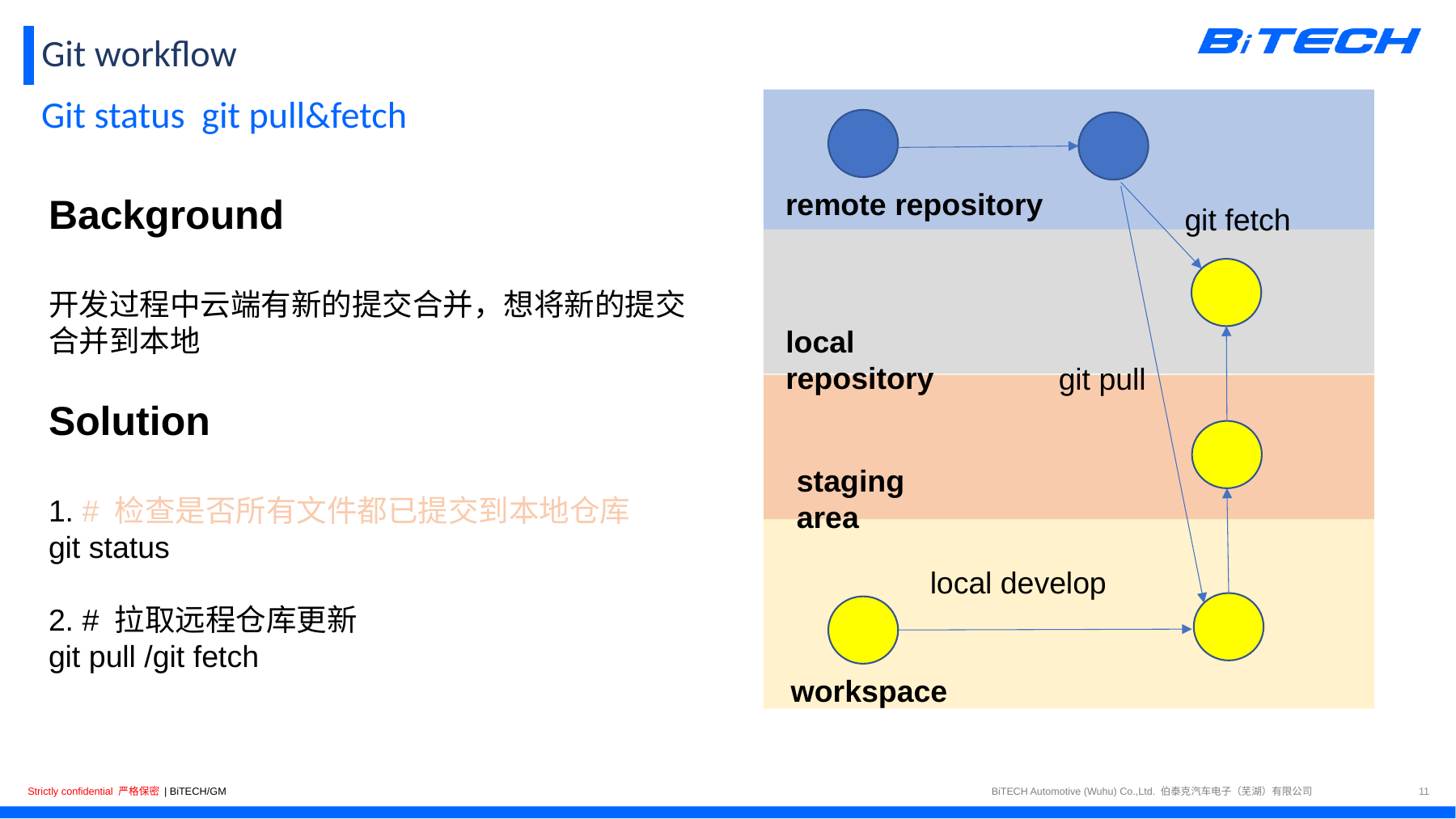

# Git workflow
Git status  git pull&fetch

Background

开发过程中云端有新的提交合并，想将新的提交合并到本地

Solution

1. # 检查是否所有文件都已提交到本地仓库
git status

2. # 拉取远程仓库更新
git pull /git fetch

remote repository
git fetch

local repository
git pull

staging area

local develop

workspace
11